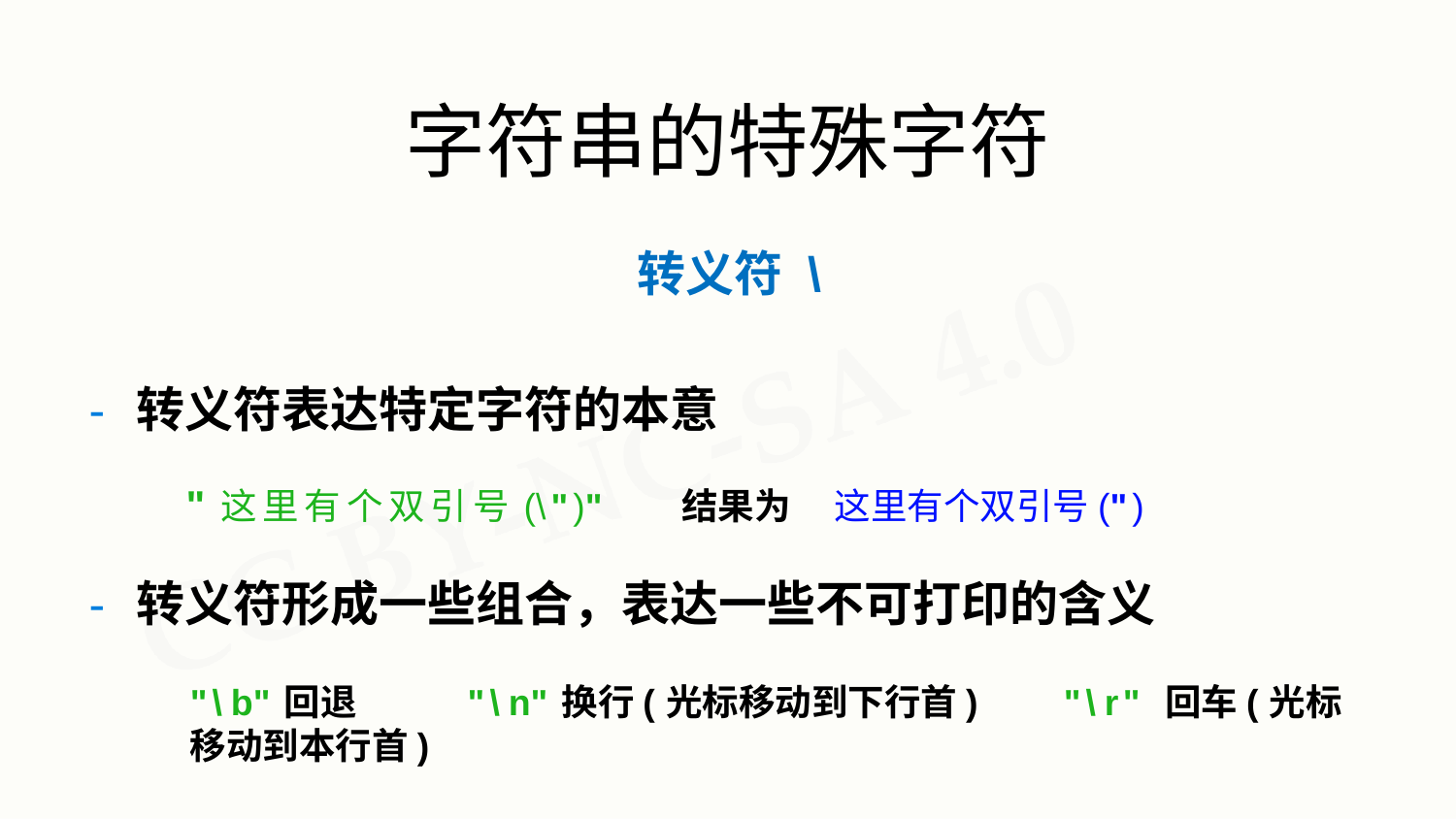

# 字符串的特殊字符
转义符 \

- 转义符表达特定字符的本意
"这里有个双引号(\")"	结果为	这里有个双引号(")

- 转义符形成一些组合，表达一些不可打印的含义

"\b"回退	"\n"换行(光标移动到下行首)	"\r" 回车(光标移动到本行首)